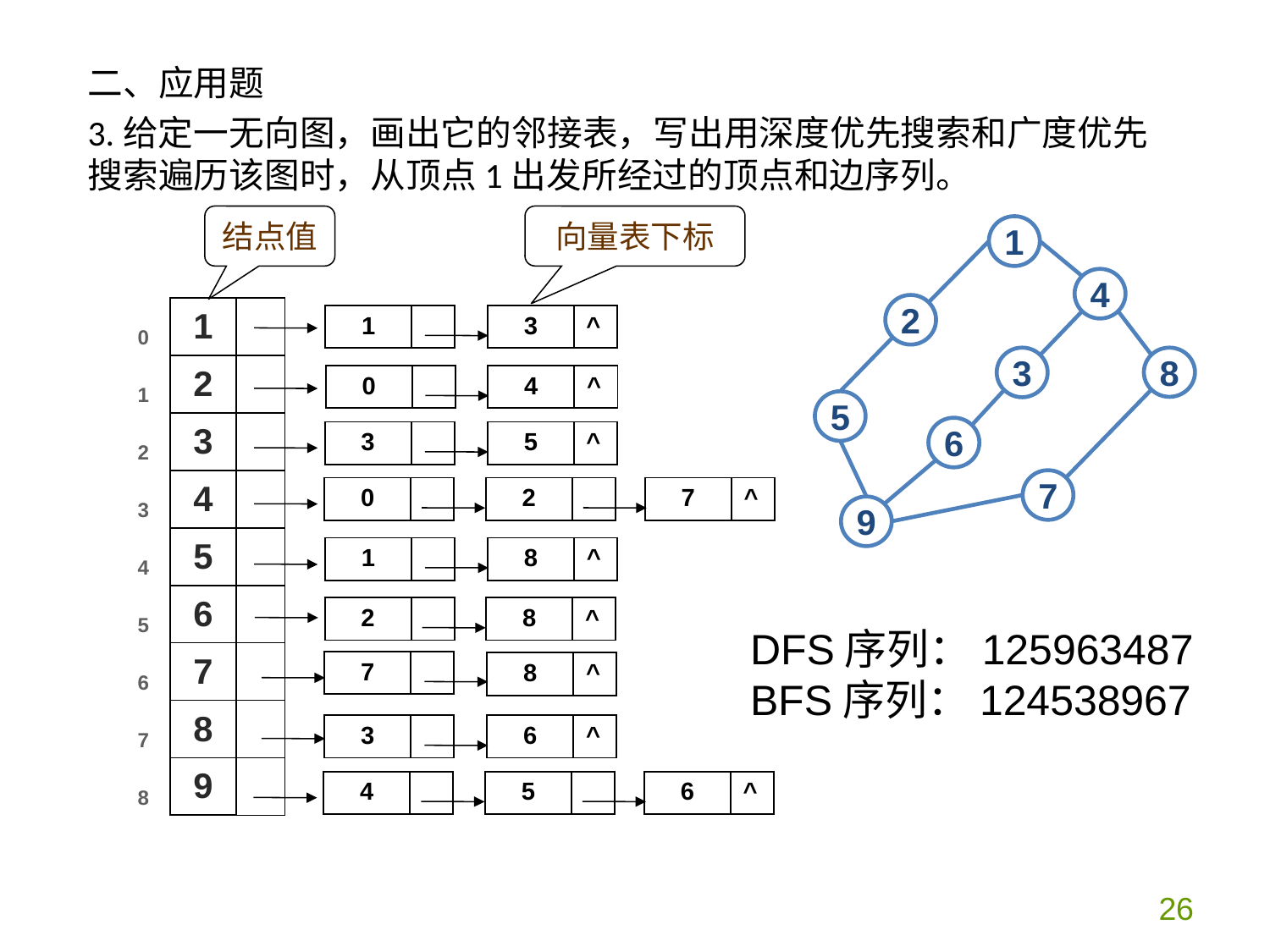

二、应用题
3.给定一无向图，画出它的邻接表，写出用深度优先搜索和广度优先搜索遍历该图时，从顶点1出发所经过的顶点和边序列。
结点值
向量表下标
1
4
2
3
8
5
6
7
9
| 0 | 1 |  |
| --- | --- | --- |
| 1 | 2 |  |
| 2 | 3 |  |
| 3 | 4 |  |
| 4 | 5 |  |
| 5 | 6 |  |
| 6 | 7 |  |
| 7 | 8 |  |
| 8 | 9 |  |
| 1 |  |
| --- | --- |
| 3 | ^ |
| --- | --- |

| 0 |  |
| --- | --- |
| 4 | ^ |
| --- | --- |

| 3 |  |
| --- | --- |
| 5 | ^ |
| --- | --- |

| 0 |  |
| --- | --- |
| 2 |  |
| --- | --- |
| 7 | ^ |
| --- | --- |

| 1 |  |
| --- | --- |
| 8 | ^ |
| --- | --- |

| 2 |  |
| --- | --- |
| 8 | ^ |
| --- | --- |
DFS序列：125963487
BFS序列：124538967

| 7 |  |
| --- | --- |
| 8 | ^ |
| --- | --- |

| 3 |  |
| --- | --- |
| 6 | ^ |
| --- | --- |

| 4 |  |
| --- | --- |
| 5 |  |
| --- | --- |
| 6 | ^ |
| --- | --- |

26